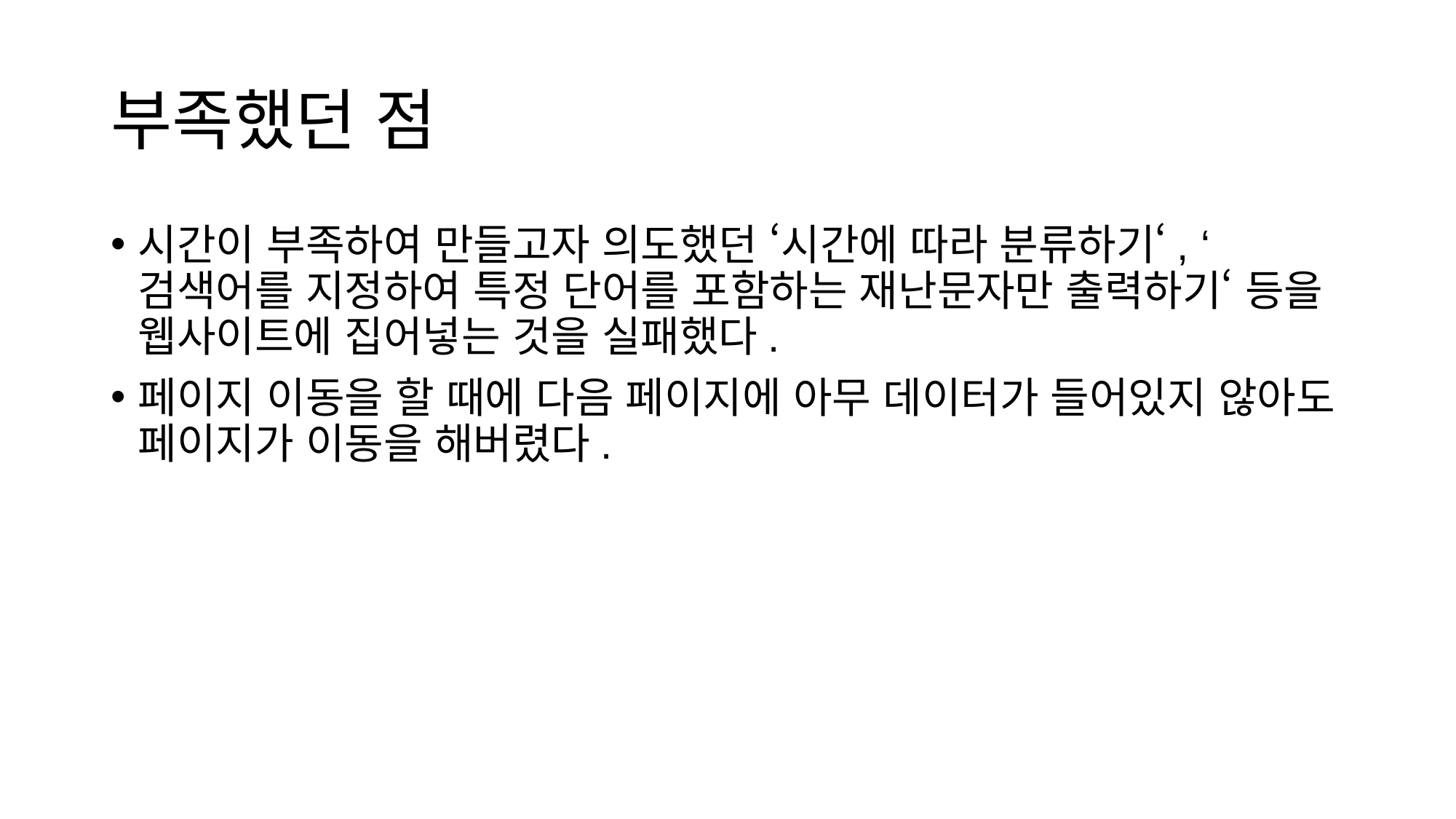

# 부족했던 점
시간이 부족하여 만들고자 의도했던 ‘시간에 따라 분류하기‘, ‘검색어를 지정하여 특정 단어를 포함하는 재난문자만 출력하기‘ 등을 웹사이트에 집어넣는 것을 실패했다.
페이지 이동을 할 때에 다음 페이지에 아무 데이터가 들어있지 않아도 페이지가 이동을 해버렸다.